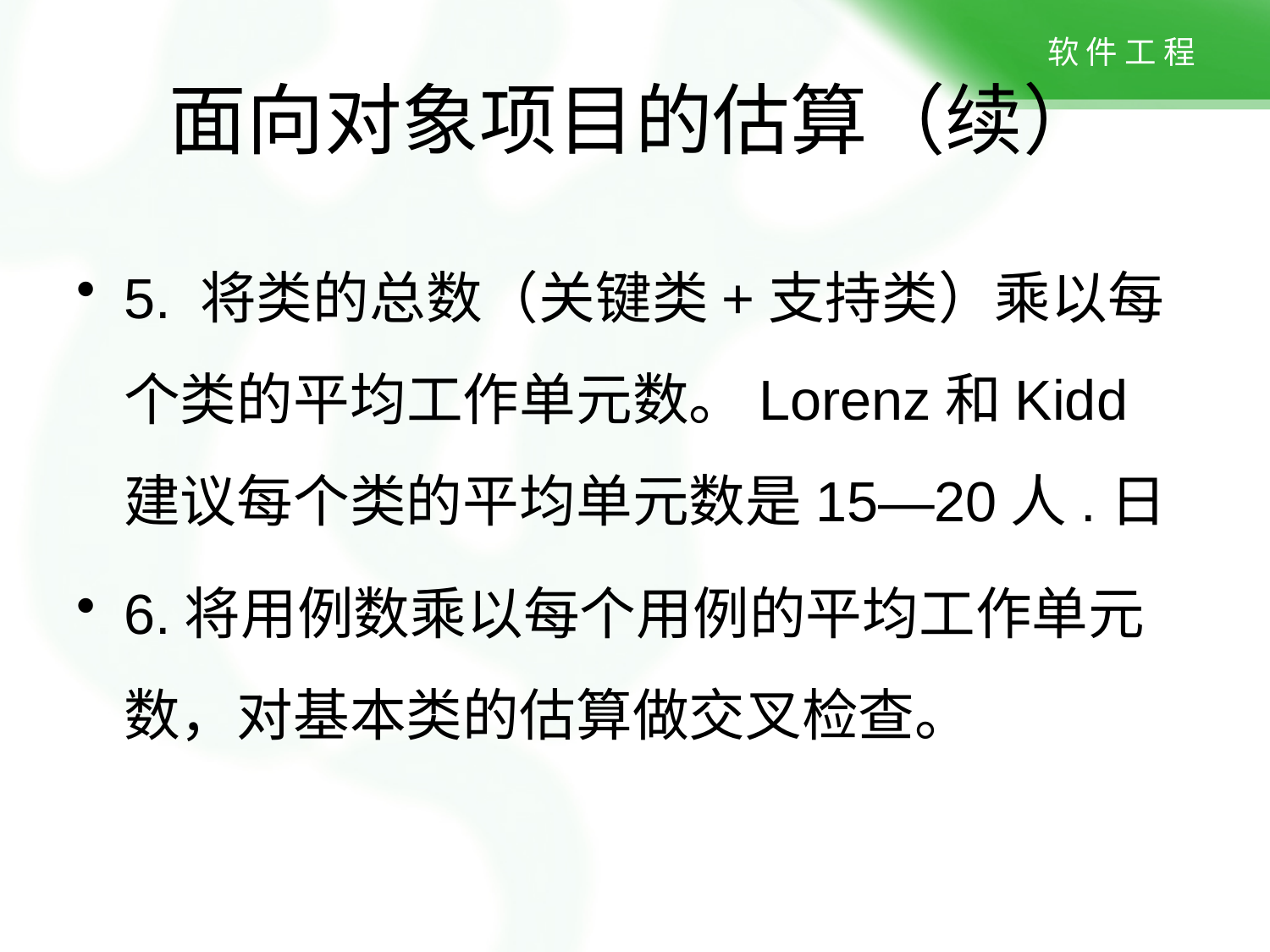

# 面向对象项目的估算（续）
5. 将类的总数（关键类+支持类）乘以每个类的平均工作单元数。Lorenz和Kidd建议每个类的平均单元数是15—20人.日
6.将用例数乘以每个用例的平均工作单元数，对基本类的估算做交叉检查。